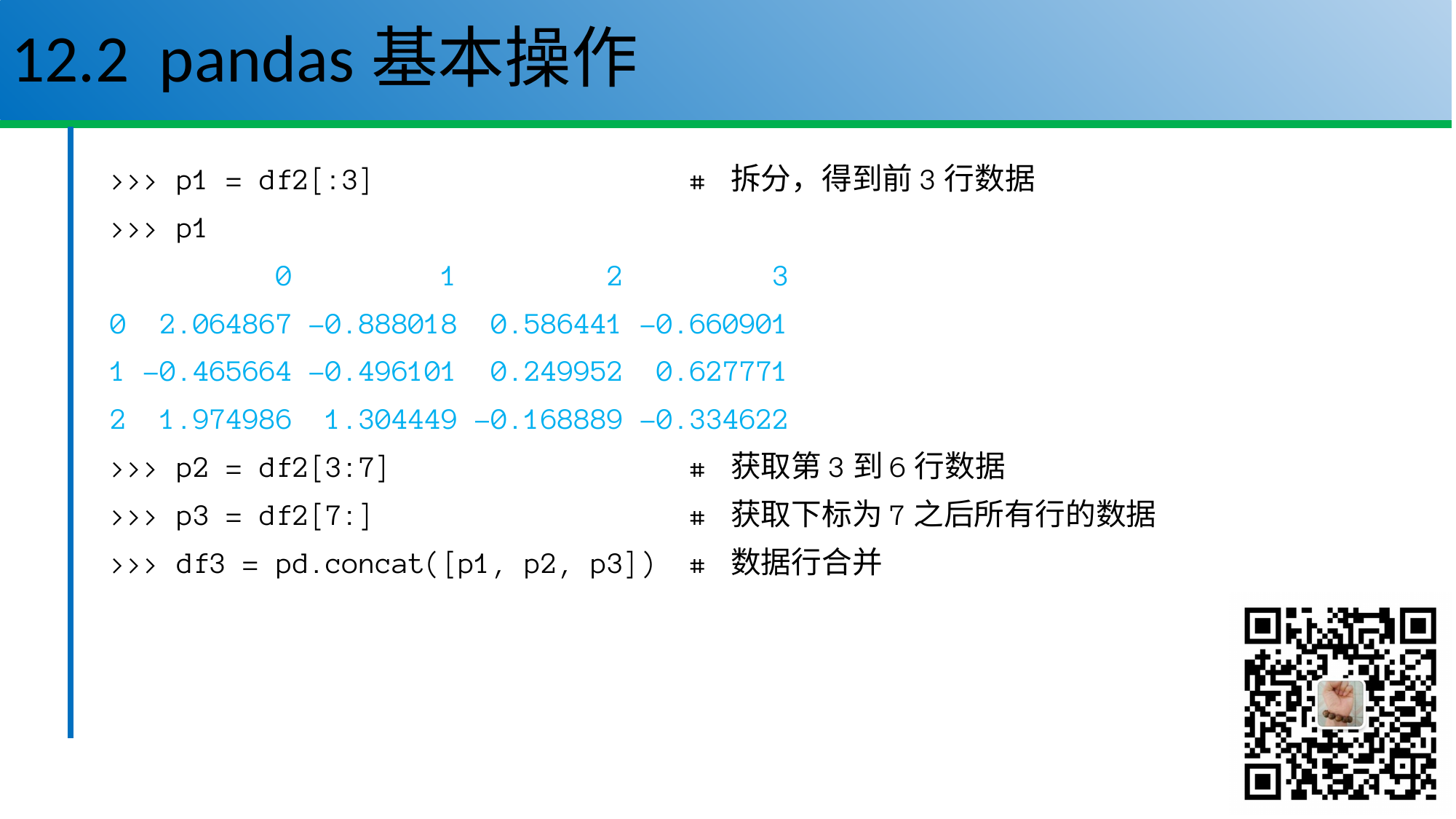

# 12.2  pandas基本操作
>>> p1 = df2[:3]                   # 拆分，得到前3行数据
>>> p1
          0         1         2         3
0  2.064867 -0.888018  0.586441 -0.660901
1 -0.465664 -0.496101  0.249952  0.627771
2  1.974986  1.304449 -0.168889 -0.334622
>>> p2 = df2[3:7]                  # 获取第3到6行数据
>>> p3 = df2[7:]                   # 获取下标为7之后所有行的数据
>>> df3 = pd.concat([p1, p2, p3])  # 数据行合并
82